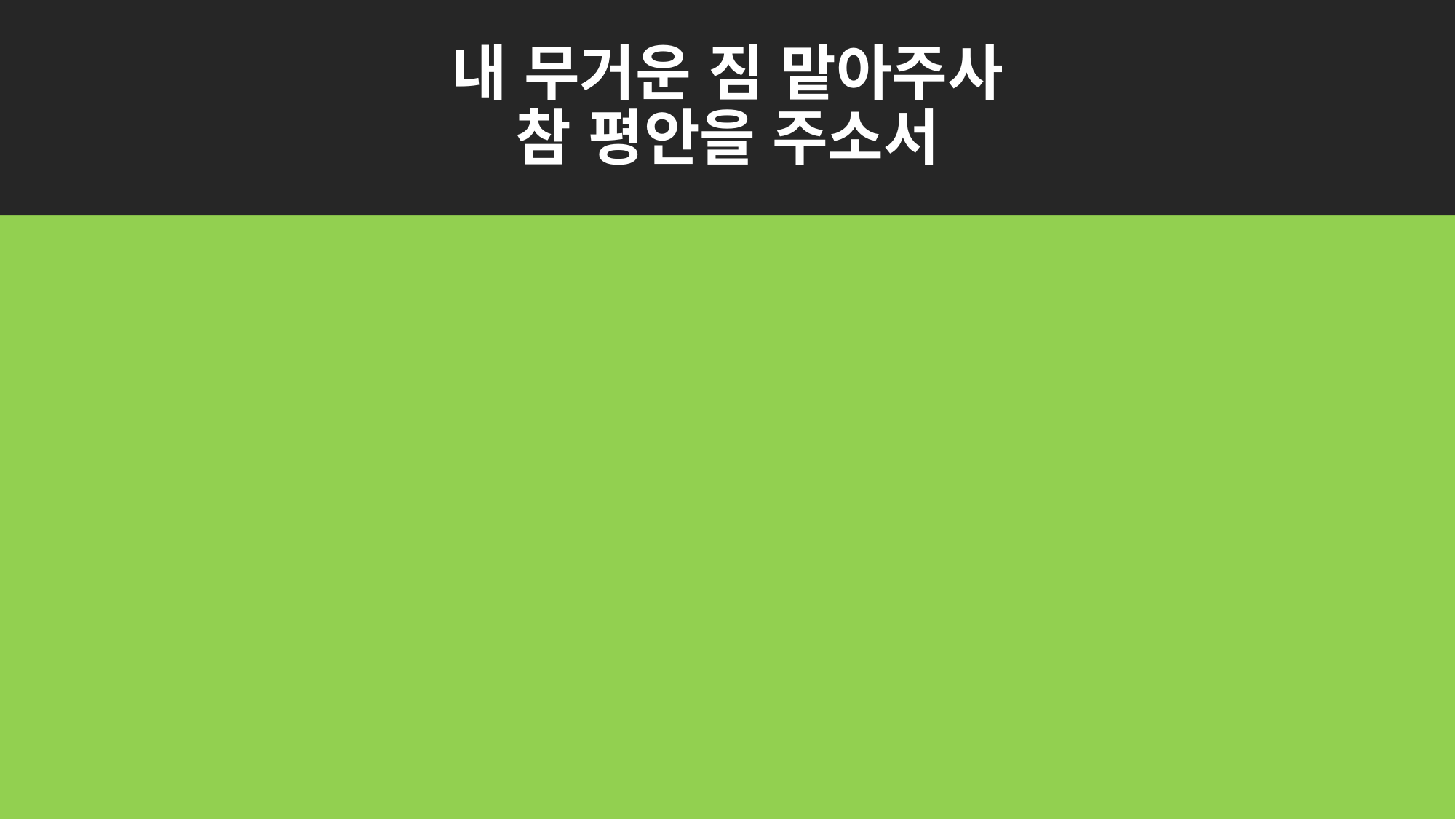

# 내 무거운 짐 맡아주사 참 평안을 주소서